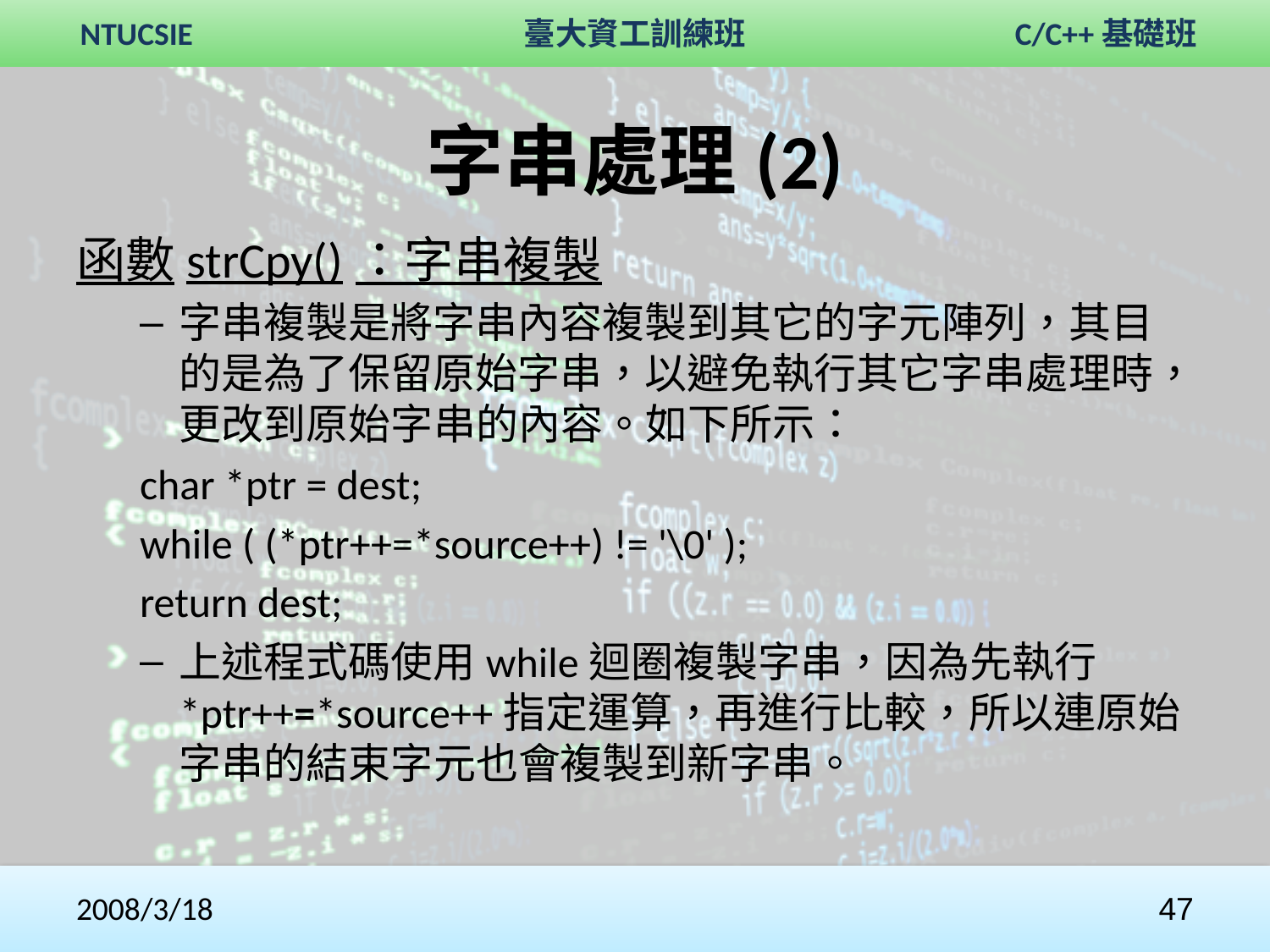

# 字串處理(2)
函數strCpy()：字串複製
字串複製是將字串內容複製到其它的字元陣列，其目的是為了保留原始字串，以避免執行其它字串處理時，更改到原始字串的內容。如下所示：
char *ptr = dest;
while ( (*ptr++=*source++) != '\0' );
return dest;
上述程式碼使用while迴圈複製字串，因為先執行*ptr++=*source++指定運算，再進行比較，所以連原始字串的結束字元也會複製到新字串。
2008/3/18
47